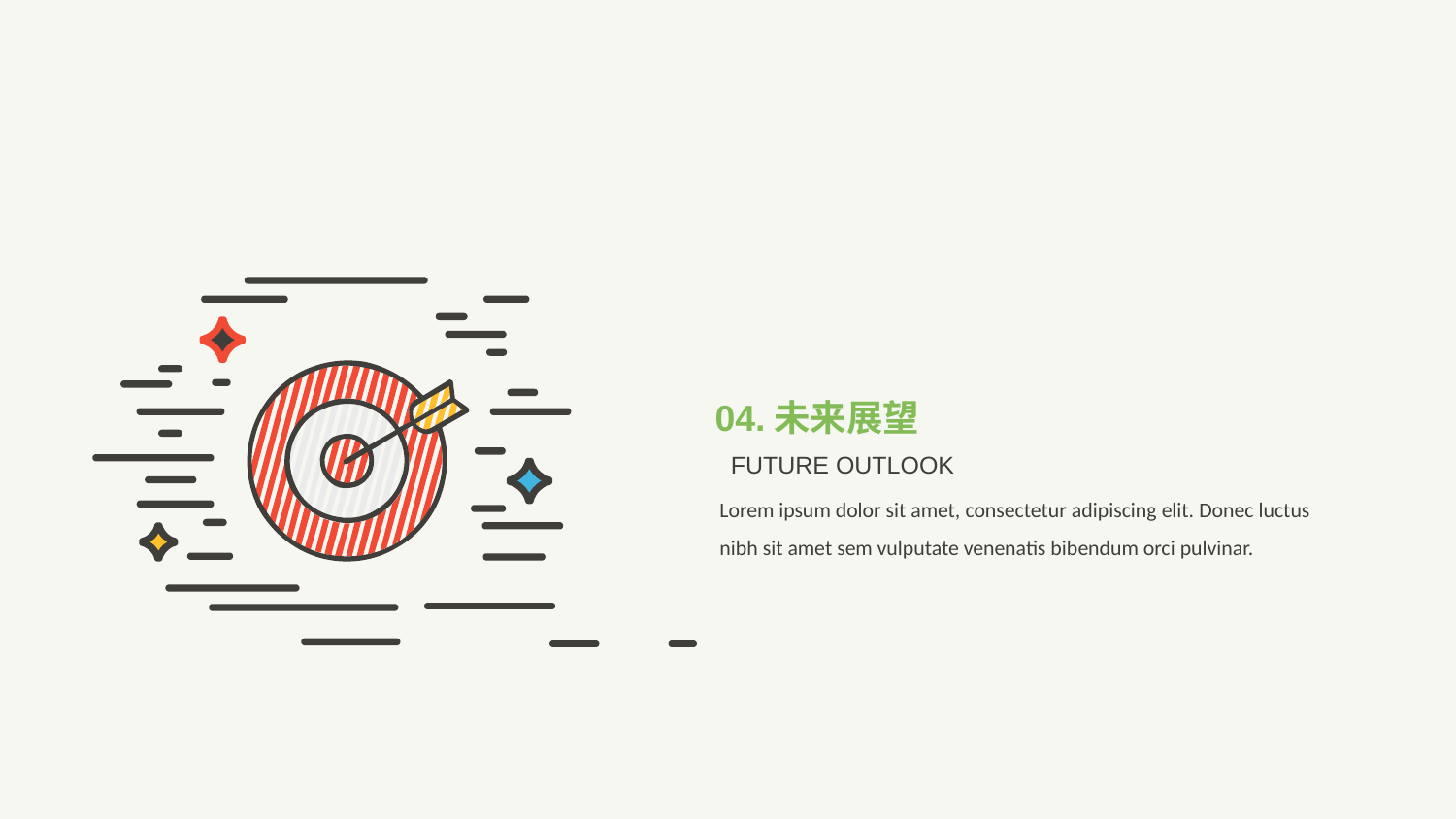

04.未来展望

FUTURE OUTLOOK

Lorem ipsum dolor sit amet, consectetur adipiscing elit. Donec luctus nibh sit amet sem vulputate venenatis bibendum orci pulvinar.